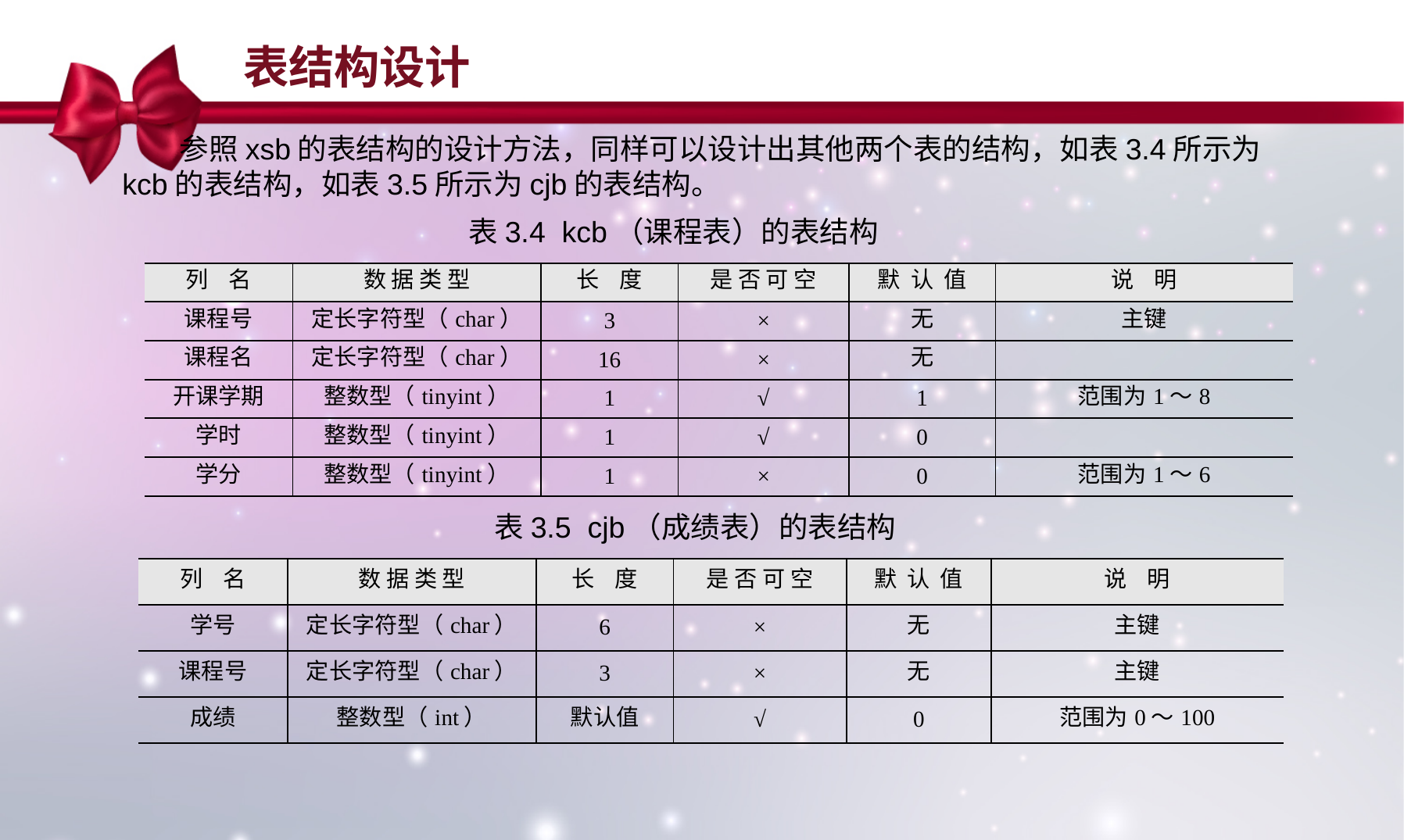

表结构设计
参照xsb的表结构的设计方法，同样可以设计出其他两个表的结构，如表3.4所示为kcb的表结构，如表3.5所示为cjb的表结构。
表3.4  kcb（课程表）的表结构
| 列 名 | 数 据 类 型 | 长 度 | 是 否 可 空 | 默 认 值 | 说 明 |
| --- | --- | --- | --- | --- | --- |
| 课程号 | 定长字符型（char） | 3 | × | 无 | 主键 |
| 课程名 | 定长字符型（char） | 16 | × | 无 |  |
| 开课学期 | 整数型（tinyint） | 1 | √ | 1 | 范围为1～8 |
| 学时 | 整数型（tinyint） | 1 | √ | 0 |  |
| 学分 | 整数型（tinyint） | 1 | × | 0 | 范围为1～6 |
表3.5  cjb（成绩表）的表结构
| 列 名 | 数 据 类 型 | 长 度 | 是 否 可 空 | 默 认 值 | 说 明 |
| --- | --- | --- | --- | --- | --- |
| 学号 | 定长字符型（char） | 6 | × | 无 | 主键 |
| 课程号 | 定长字符型（char） | 3 | × | 无 | 主键 |
| 成绩 | 整数型（int） | 默认值 | √ | 0 | 范围为0～100 |